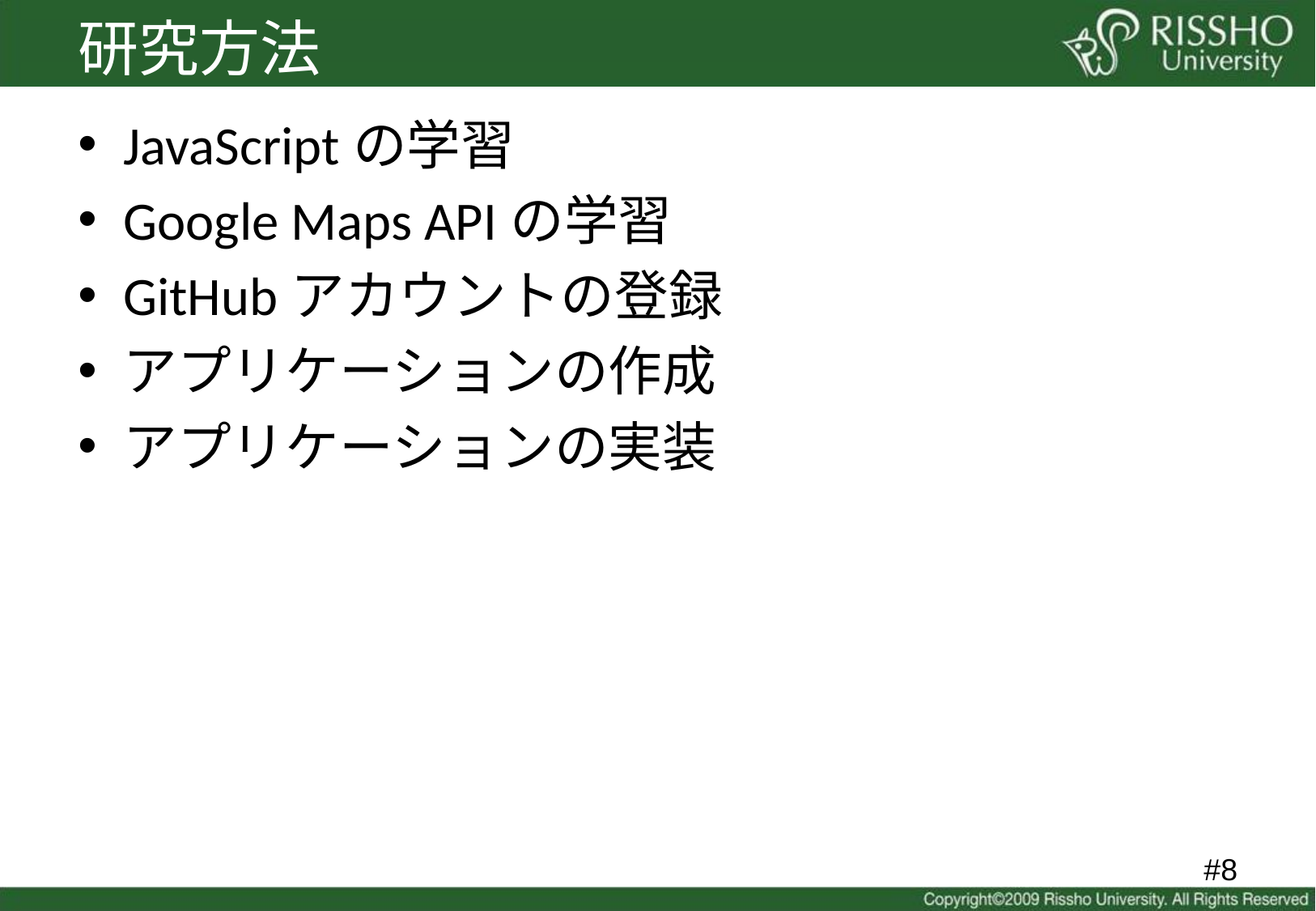

# 研究方法
JavaScriptの学習
Google Maps APIの学習
GitHubアカウントの登録
アプリケーションの作成
アプリケーションの実装